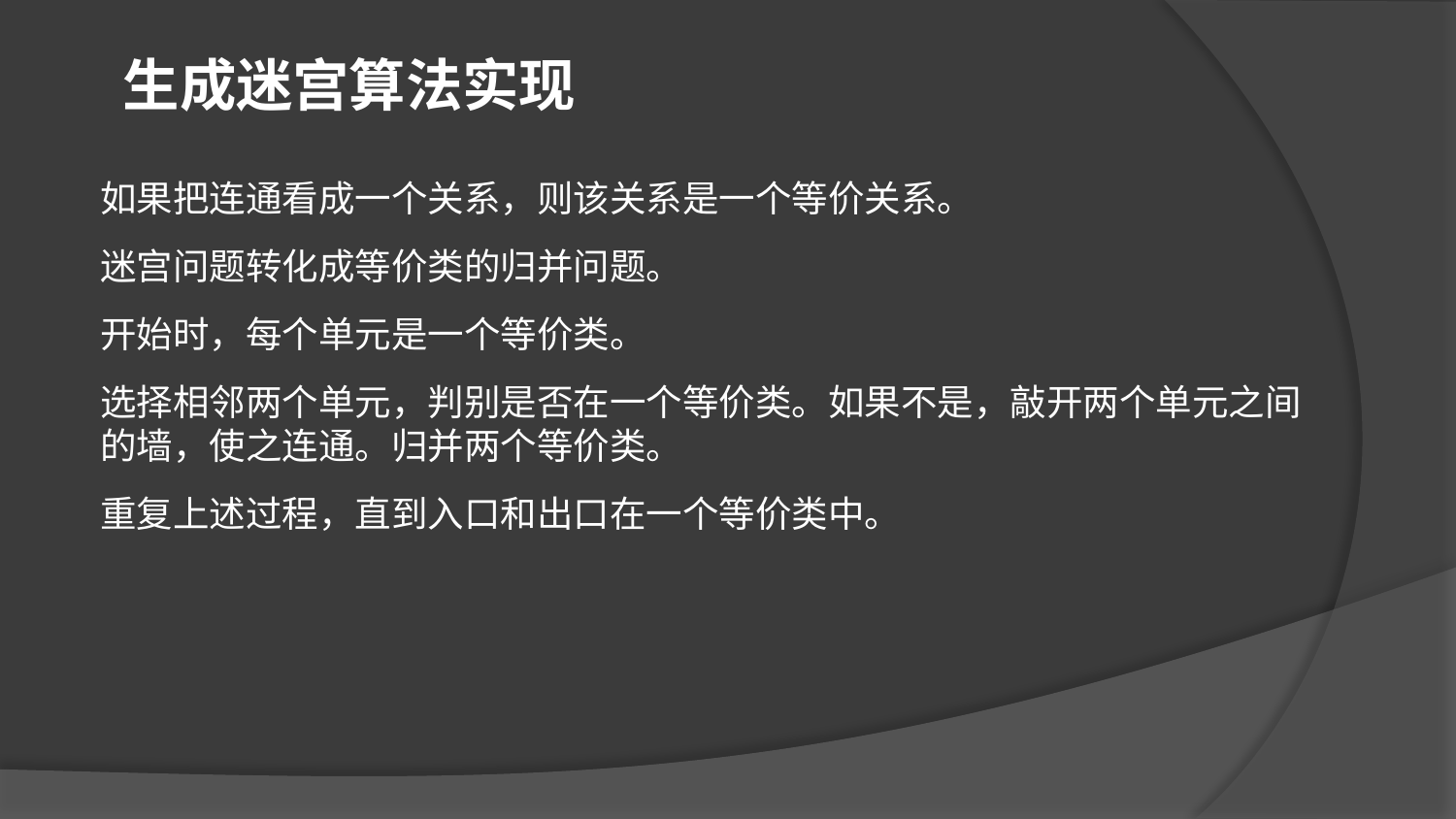

生成迷宫算法实现
如果把连通看成一个关系，则该关系是一个等价关系。
迷宫问题转化成等价类的归并问题。
开始时，每个单元是一个等价类。
选择相邻两个单元，判别是否在一个等价类。如果不是，敲开两个单元之间的墙，使之连通。归并两个等价类。
重复上述过程，直到入口和出口在一个等价类中。